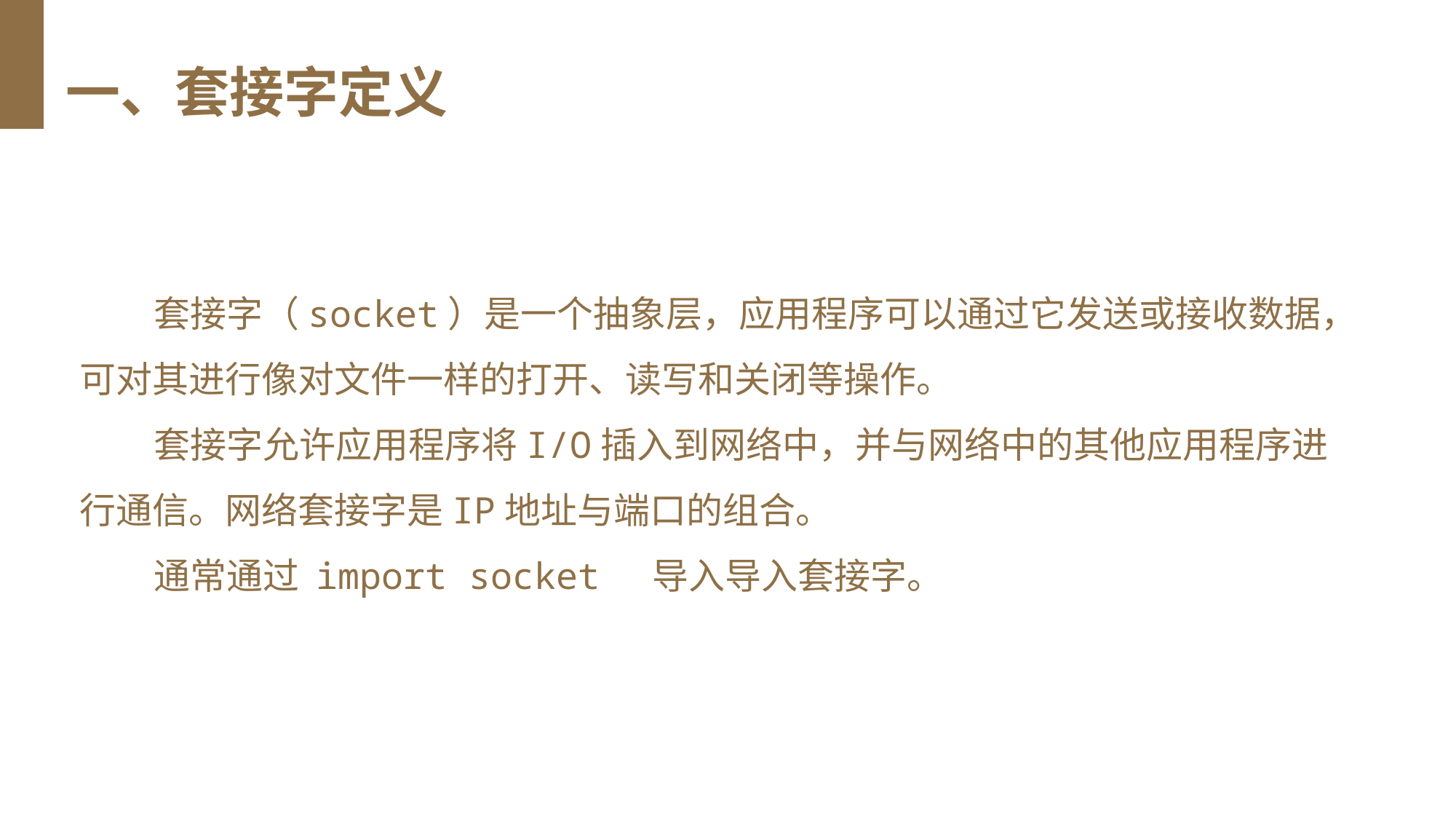

一、套接字定义
        套接字（socket）是一个抽象层，应用程序可以通过它发送或接收数据，可对其进行像对文件一样的打开、读写和关闭等操作。
        套接字允许应用程序将I/O插入到网络中，并与网络中的其他应用程序进行通信。网络套接字是IP地址与端口的组合。
        通常通过 import socket  导入导入套接字。